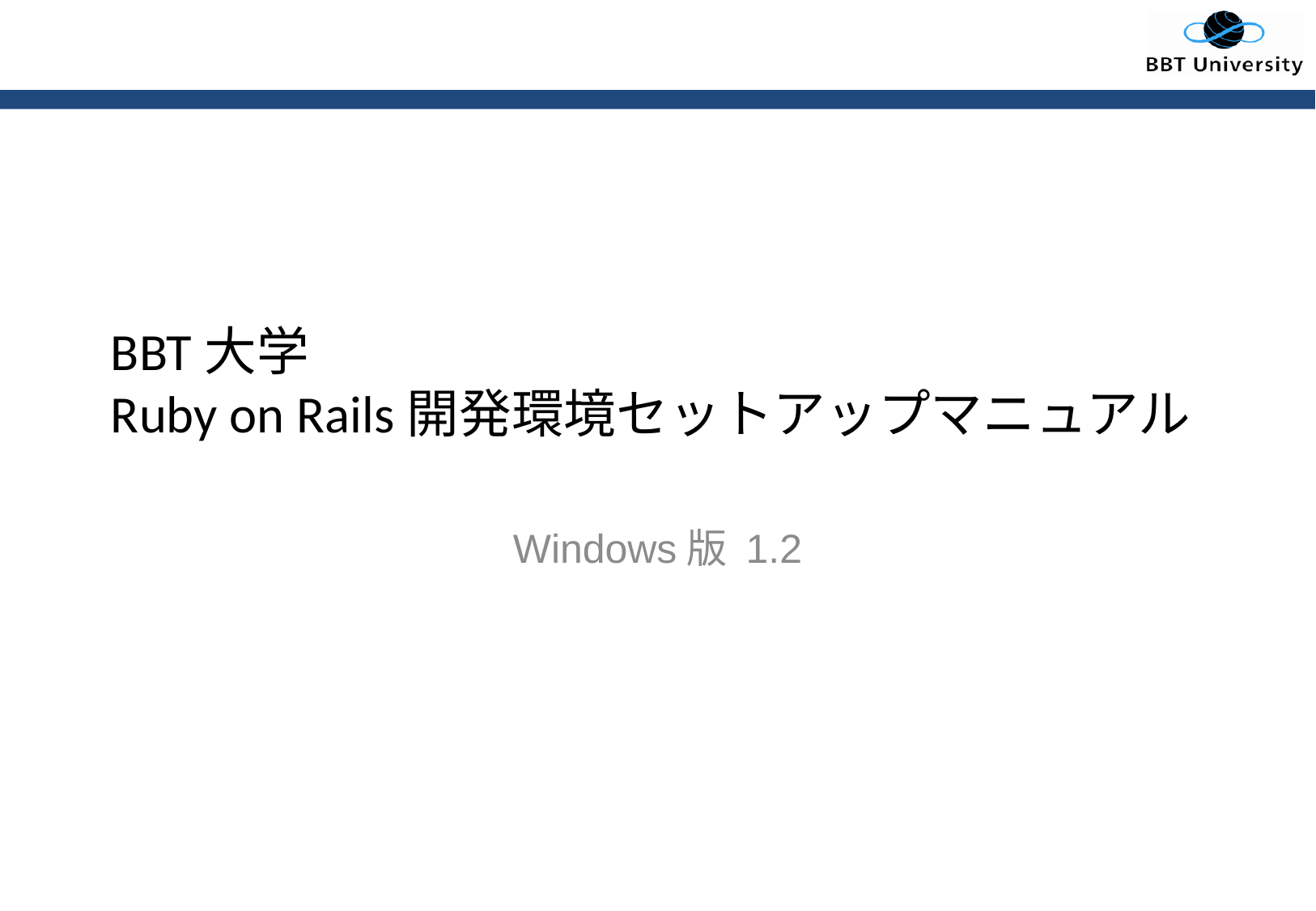

# BBT大学 Ruby on Rails開発環境セットアップマニュアル
Windows版 1.2